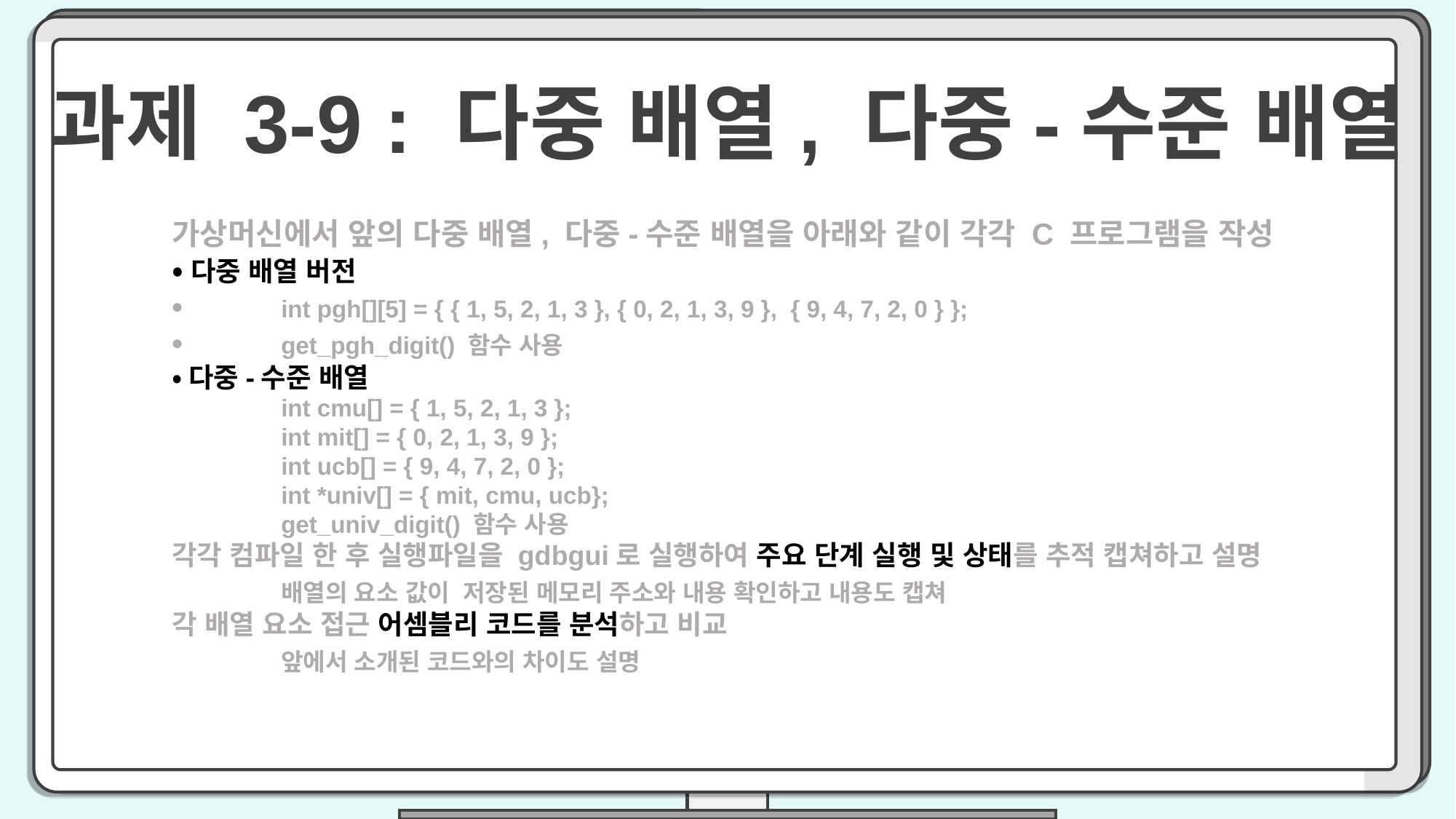

과제 3-9 : 다중 배열, 다중-수준 배열
가상머신에서 앞의 다중 배열, 다중-수준 배열을 아래와 같이 각각 C 프로그램을 작성
•다중 배열 버전
•	int pgh[][5] = { { 1, 5, 2, 1, 3 }, { 0, 2, 1, 3, 9 },  { 9, 4, 7, 2, 0 } };
•	get_pgh_digit() 함수 사용
•다중-수준 배열
int cmu[] = { 1, 5, 2, 1, 3 };
int mit[] = { 0, 2, 1, 3, 9 };
int ucb[] = { 9, 4, 7, 2, 0 };
int *univ[] = { mit, cmu, ucb};
	get_univ_digit() 함수 사용
각각 컴파일 한 후 실행파일을 gdbgui로 실행하여 주요 단계 실행 및 상태를 추적 캡쳐하고 설명
	배열의 요소 값이  저장된 메모리 주소와 내용 확인하고 내용도 캡쳐
각 배열 요소 접근 어셈블리 코드를 분석하고 비교
	앞에서 소개된 코드와의 차이도 설명